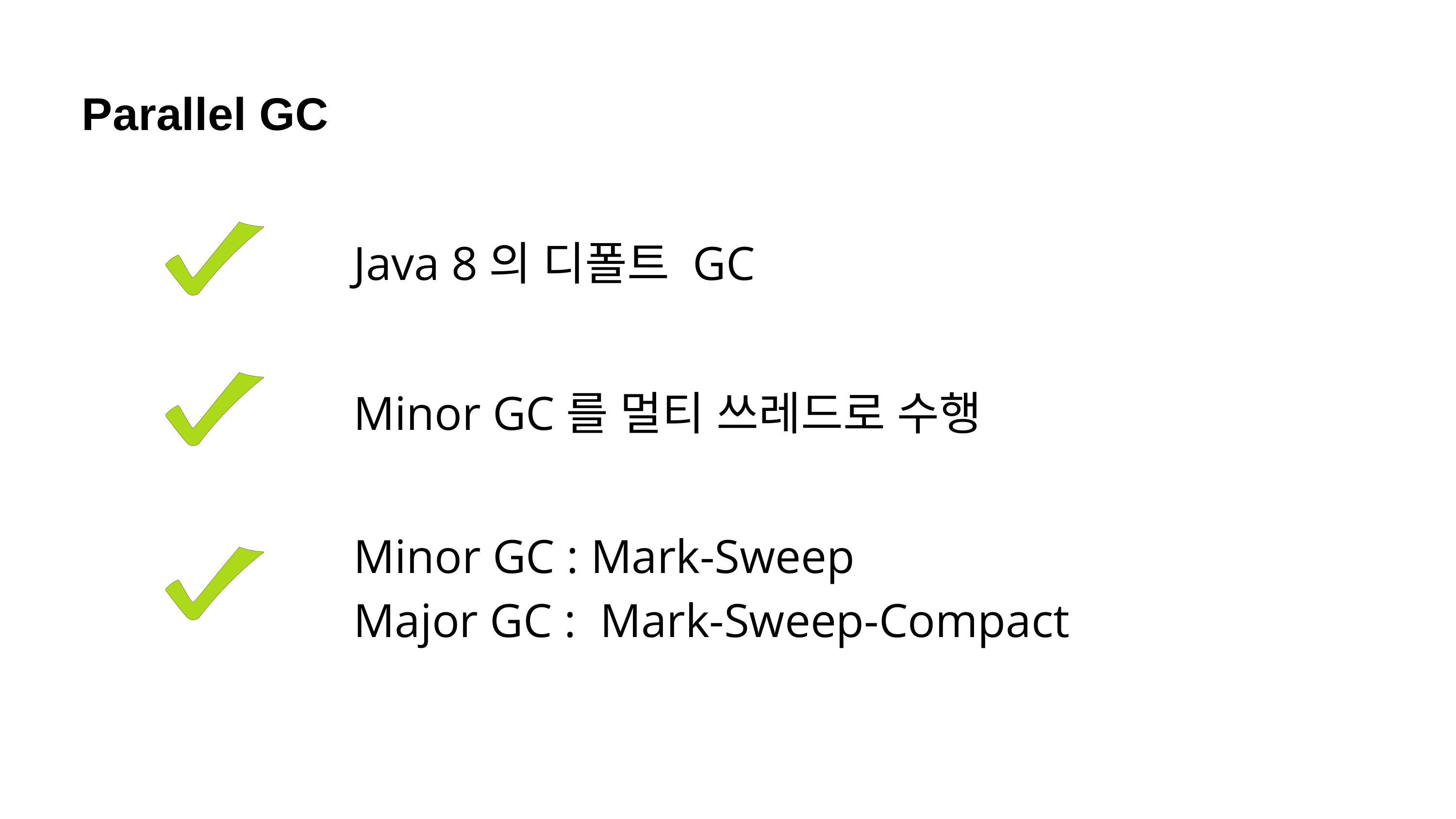

Parallel GC

Java 8의 디폴트 GC

Minor GC를 멀티 쓰레드로 수행
Minor GC : Mark-Sweep
Major GC :  Mark-Sweep-Compact